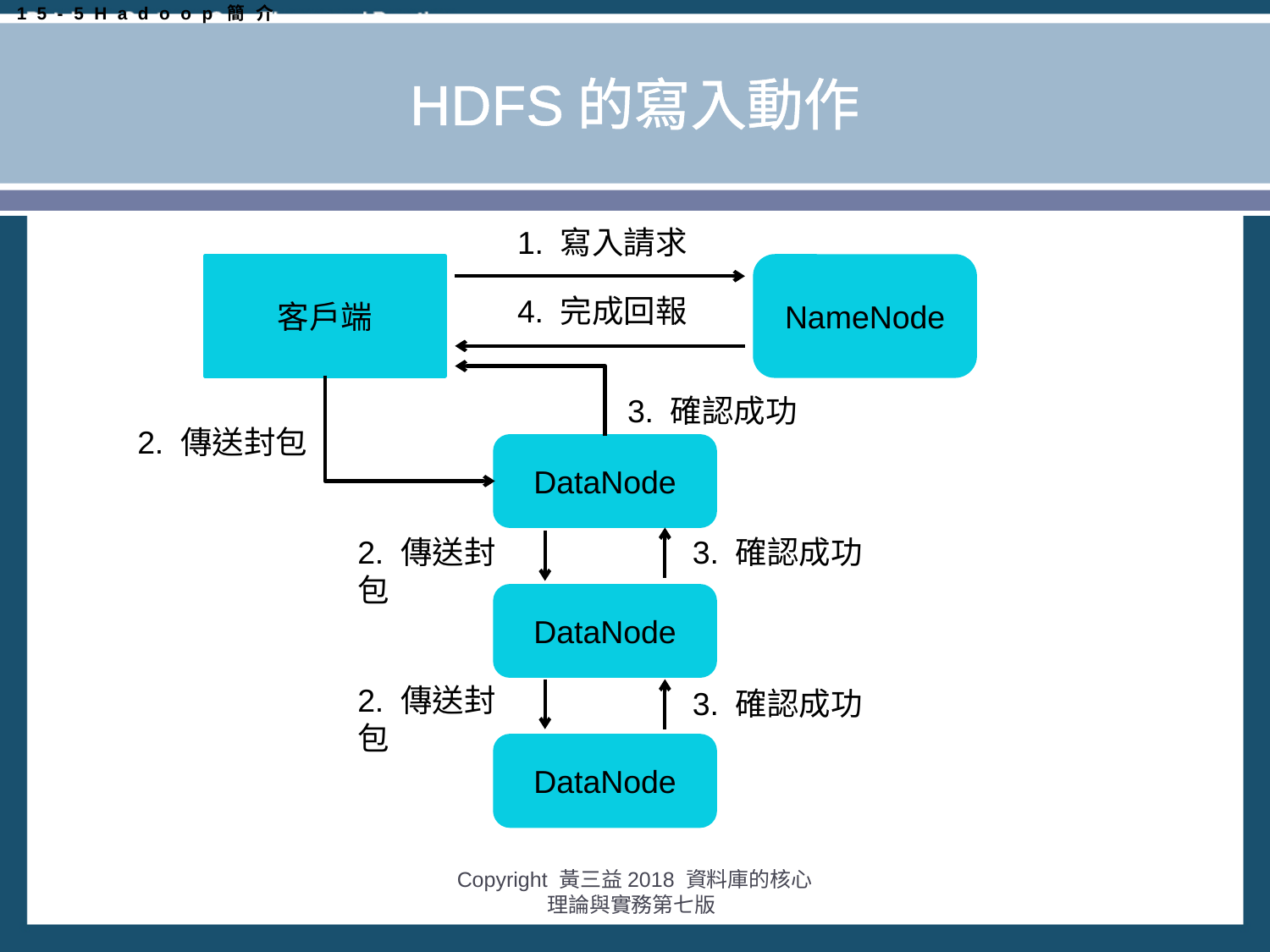

15-5Hadoop簡介
# HDFS的寫入動作
1. 寫入請求
客戶端
NameNode
4. 完成回報
3. 確認成功
2. 傳送封包
DataNode
2. 傳送封包
3. 確認成功
DataNode
2. 傳送封包
3. 確認成功
DataNode
Copyright 黃三益2018 資料庫的核心理論與實務第七版